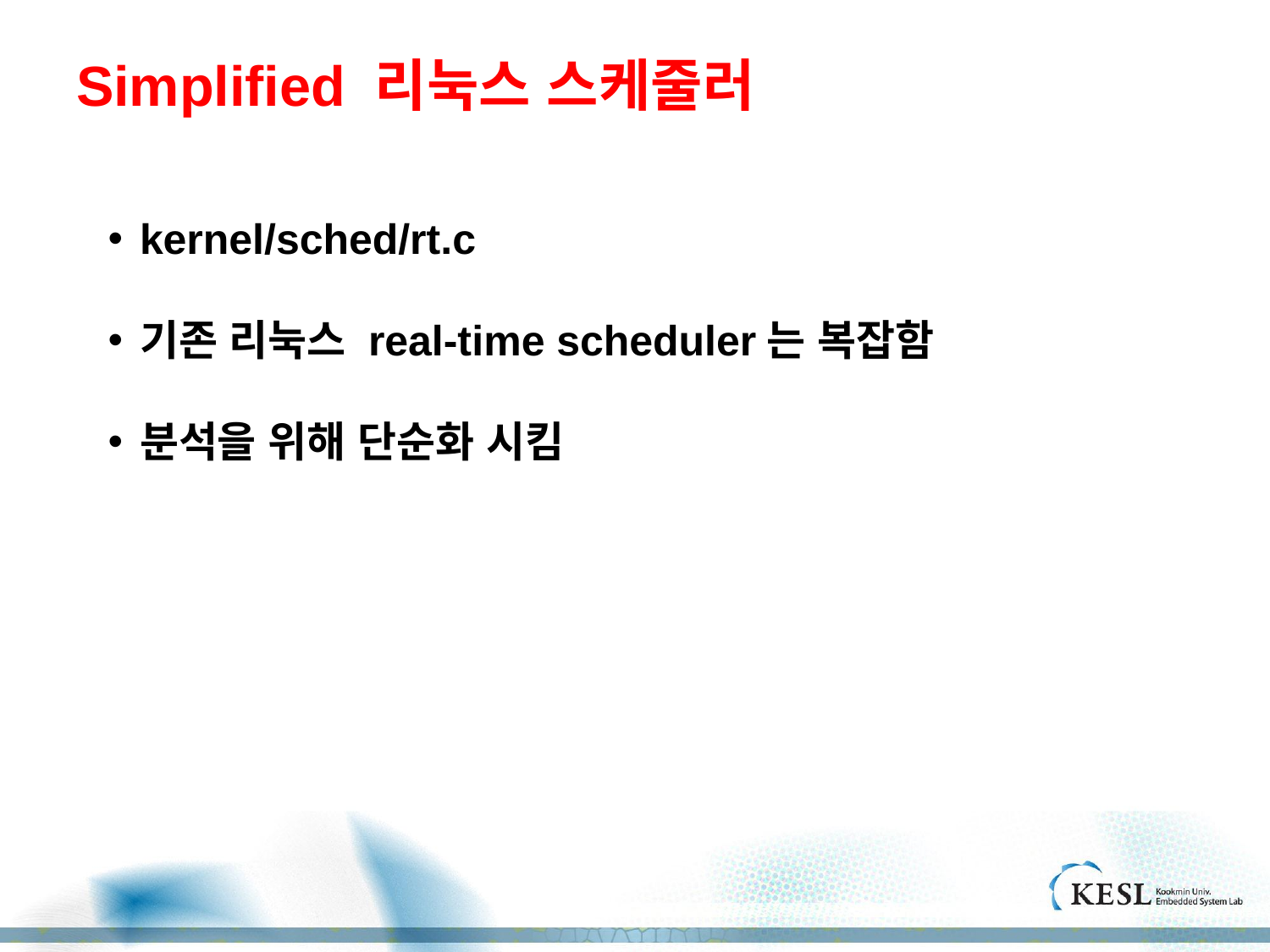

# Simplified 리눅스 스케줄러

kernel/sched/rt.c

기존 리눅스 real-time scheduler는 복잡함

분석을 위해 단순화 시킴